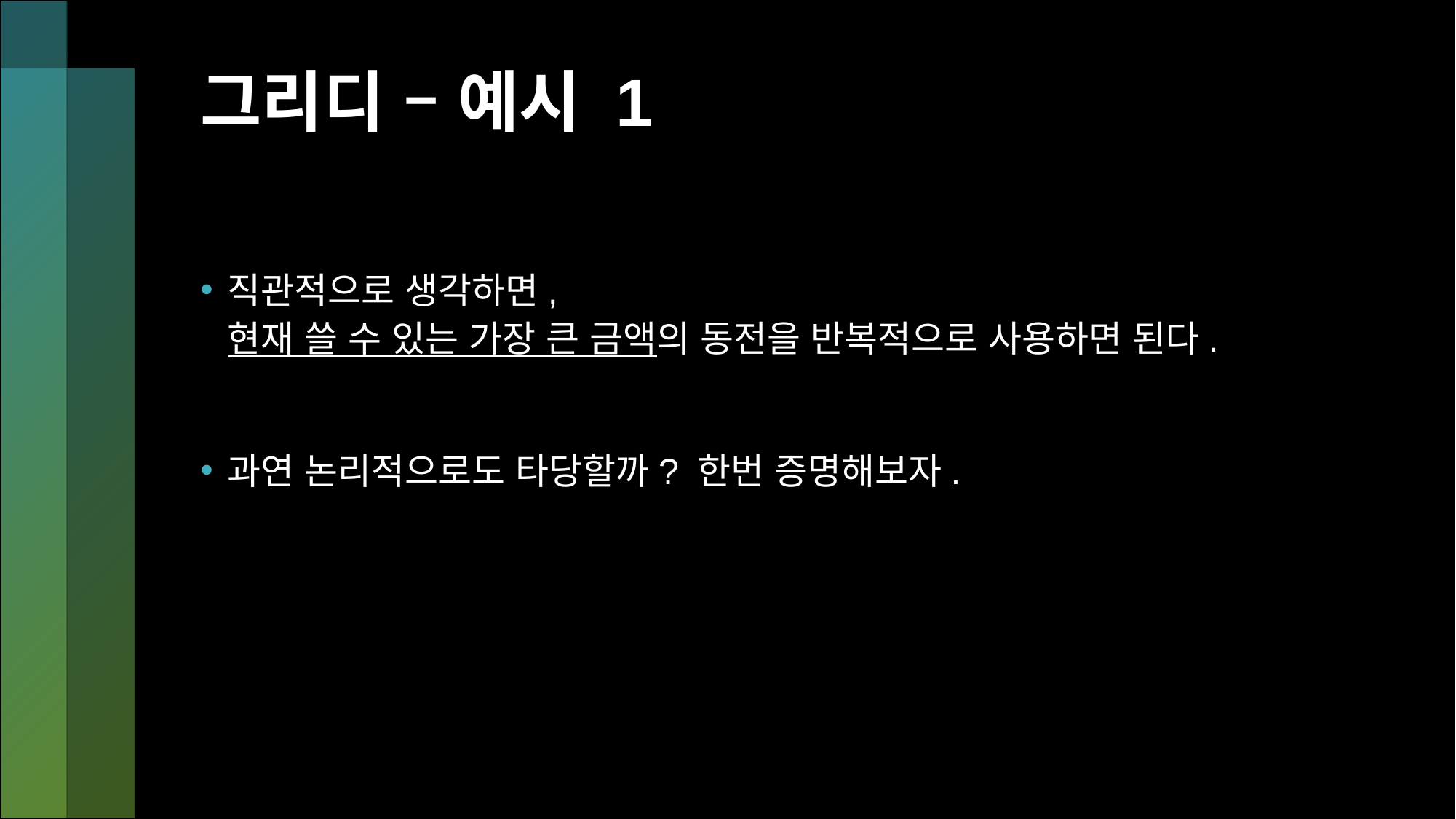

# 그리디 – 예시 1
직관적으로 생각하면,
현재 쓸 수 있는 가장 큰 금액의 동전을 반복적으로 사용하면 된다.

과연 논리적으로도 타당할까? 한번 증명해보자.